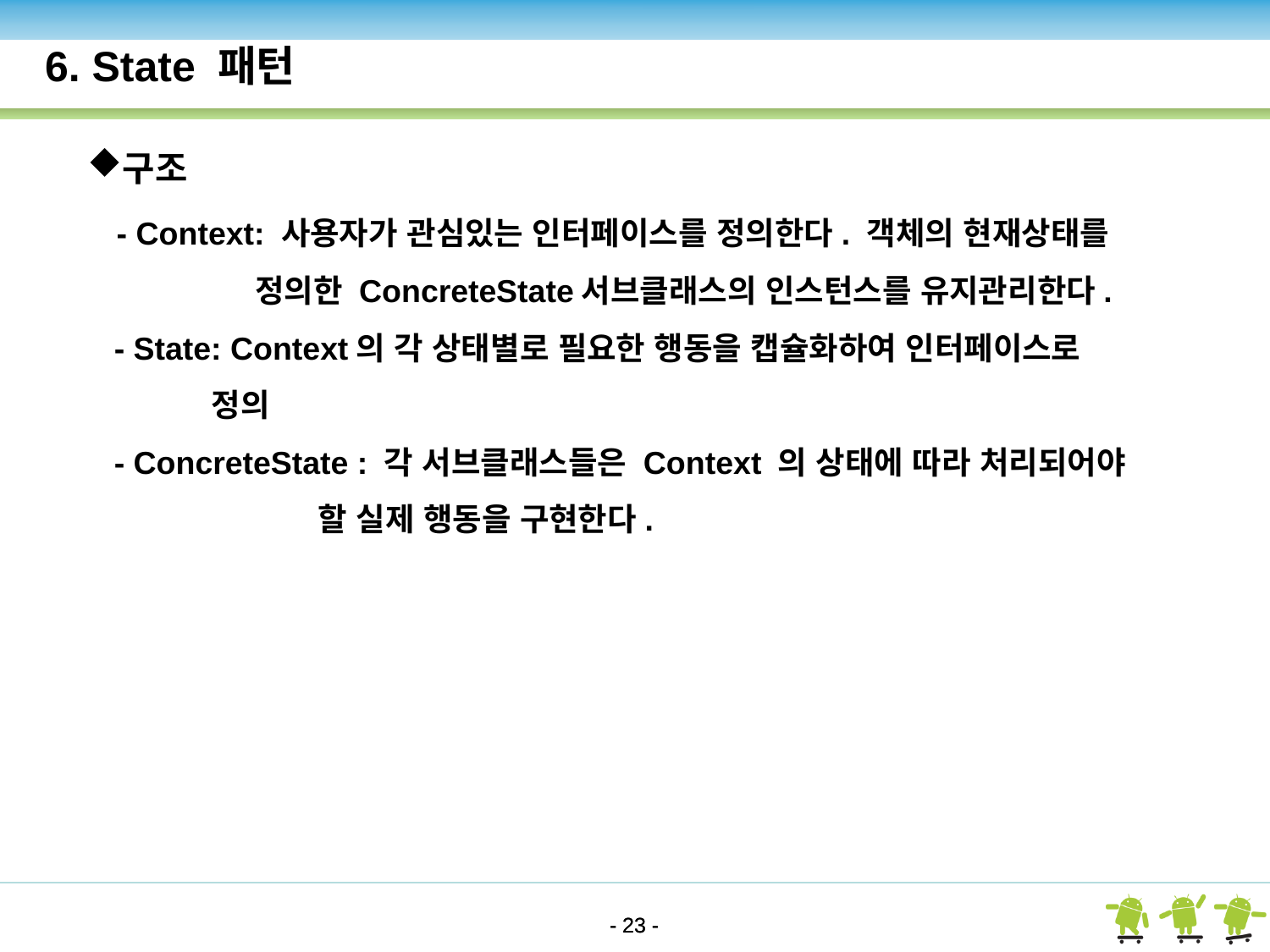

6. State 패턴
구조
   - Context: 사용자가 관심있는 인터페이스를 정의한다. 객체의 현재상태를
                  정의한 ConcreteState서브클래스의 인스턴스를 유지관리한다.
   - State: Context의 각 상태별로 필요한 행동을 캡슐화하여 인터페이스로
              정의
   - ConcreteState : 각 서브클래스들은 Context 의 상태에 따라 처리되어야
                          할 실제 행동을 구현한다.
- 23 -
- 23 -